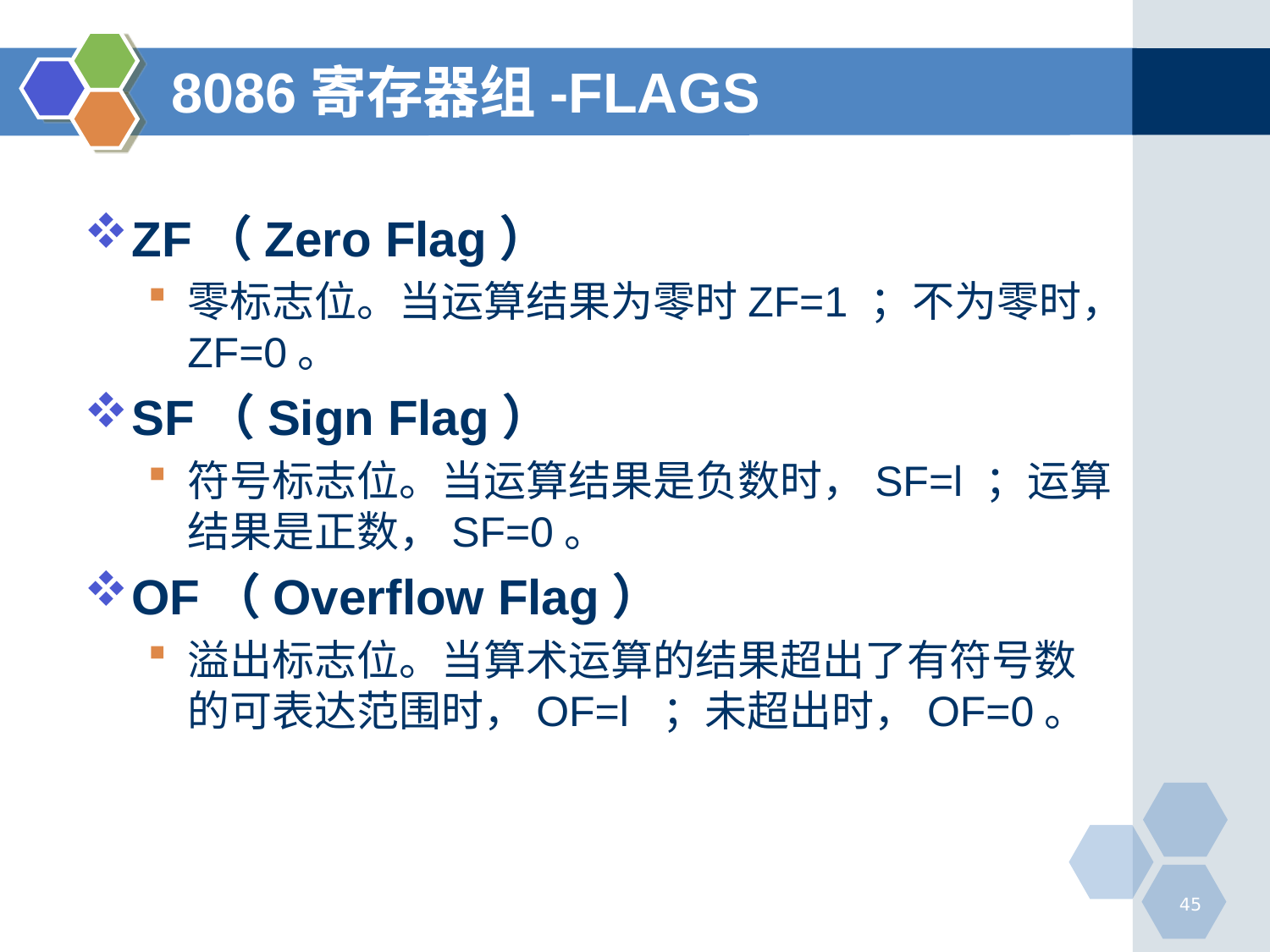

# 8086寄存器组-FLAGS
ZF（Zero Flag）
零标志位。当运算结果为零时ZF=1 ；不为零时，ZF=0。
SF（Sign Flag）
符号标志位。当运算结果是负数时，SF=l ；运算结果是正数，SF=0。
OF（Overflow Flag）
溢出标志位。当算术运算的结果超出了有符号数的可表达范围时，OF=l  ；未超出时，OF=0。

45